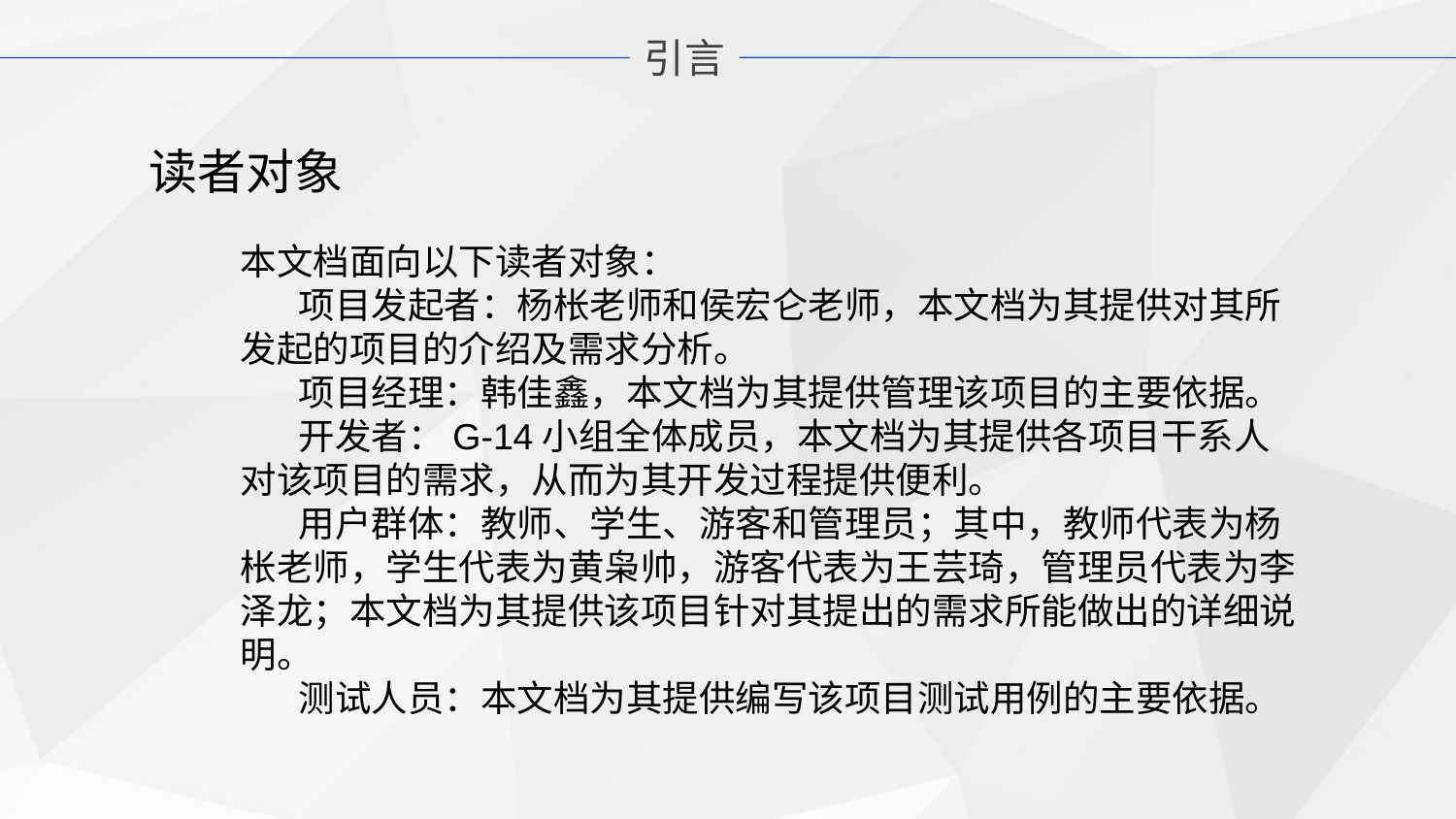

引言

读者对象
本文档面向以下读者对象：
      项目发起者：杨枨老师和侯宏仑老师，本文档为其提供对其所发起的项目的介绍及需求分析。
      项目经理：韩佳鑫，本文档为其提供管理该项目的主要依据。
      开发者：G-14小组全体成员，本文档为其提供各项目干系人对该项目的需求，从而为其开发过程提供便利。
      用户群体：教师、学生、游客和管理员；其中，教师代表为杨枨老师，学生代表为黄枭帅，游客代表为王芸琦，管理员代表为李泽龙；本文档为其提供该项目针对其提出的需求所能做出的详细说明。
      测试人员：本文档为其提供编写该项目测试用例的主要依据。